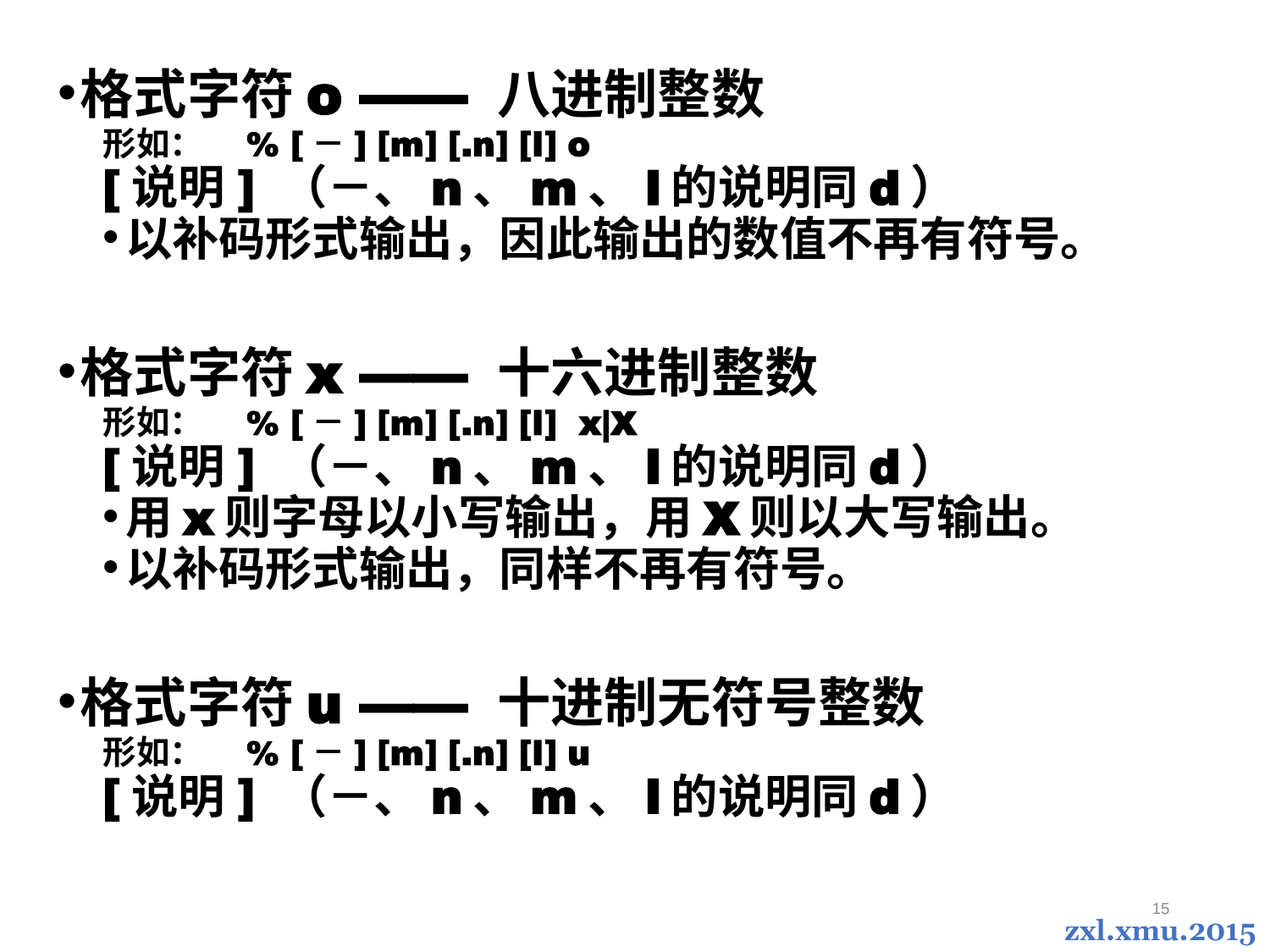

格式字符o —— 八进制整数
形如：	% [－] [m] [.n] [l] o
[说明] （－、n、m、l的说明同d）
以补码形式输出，因此输出的数值不再有符号。

格式字符x —— 十六进制整数
形如：	% [－] [m] [.n] [l]  x|X
[说明] （－、n、m、l的说明同d）
用x则字母以小写输出，用X则以大写输出。
以补码形式输出，同样不再有符号。

格式字符u —— 十进制无符号整数
形如：	% [－] [m] [.n] [l] u
[说明] （－、n、m、l的说明同d）
15